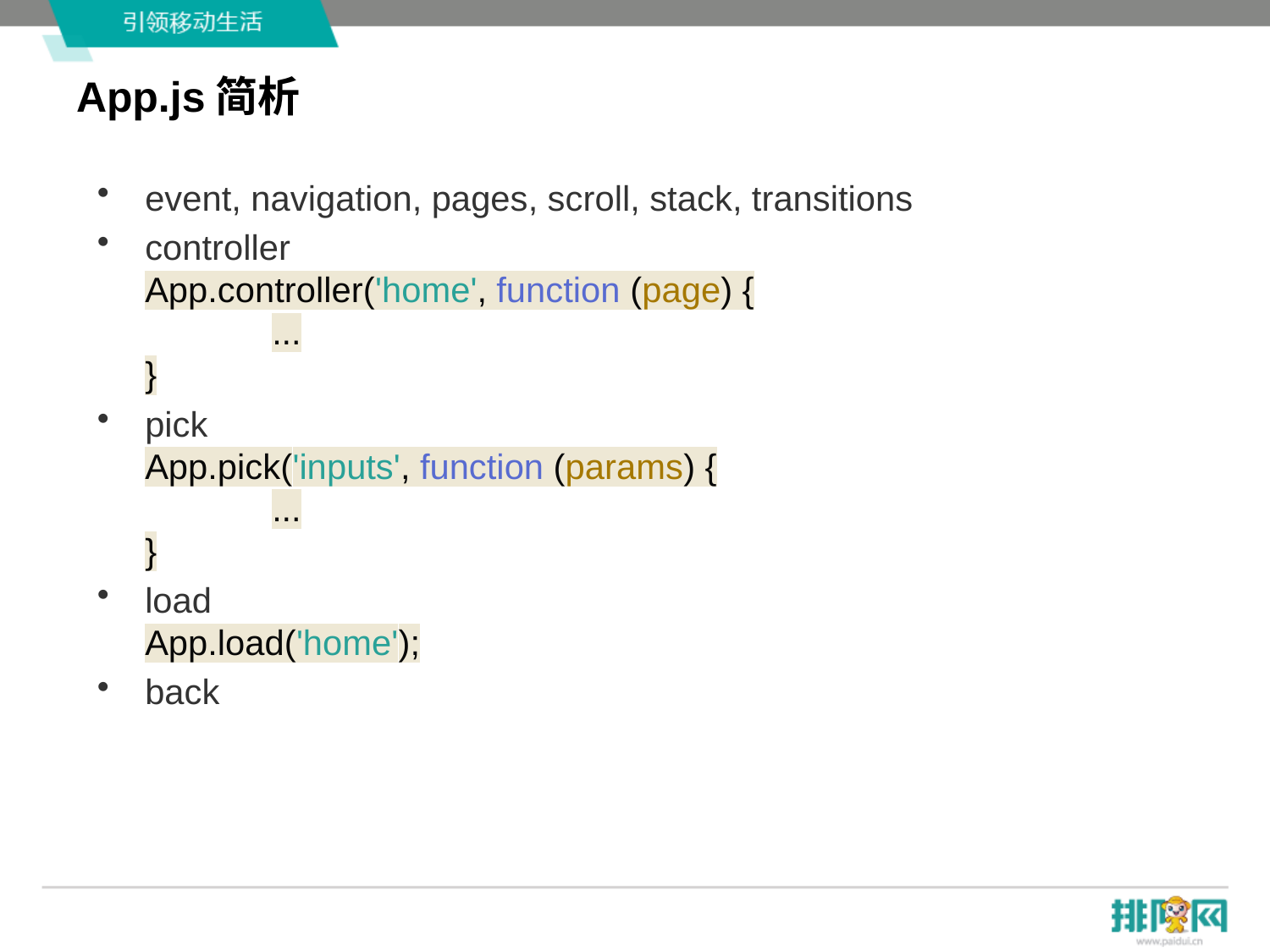

# App.js简析
event, navigation, pages, scroll, stack, transitions
controller
App.controller('home', function (page) {
	...
}
pick
App.pick('inputs', function (params) {
	...
}
load
App.load('home');
back